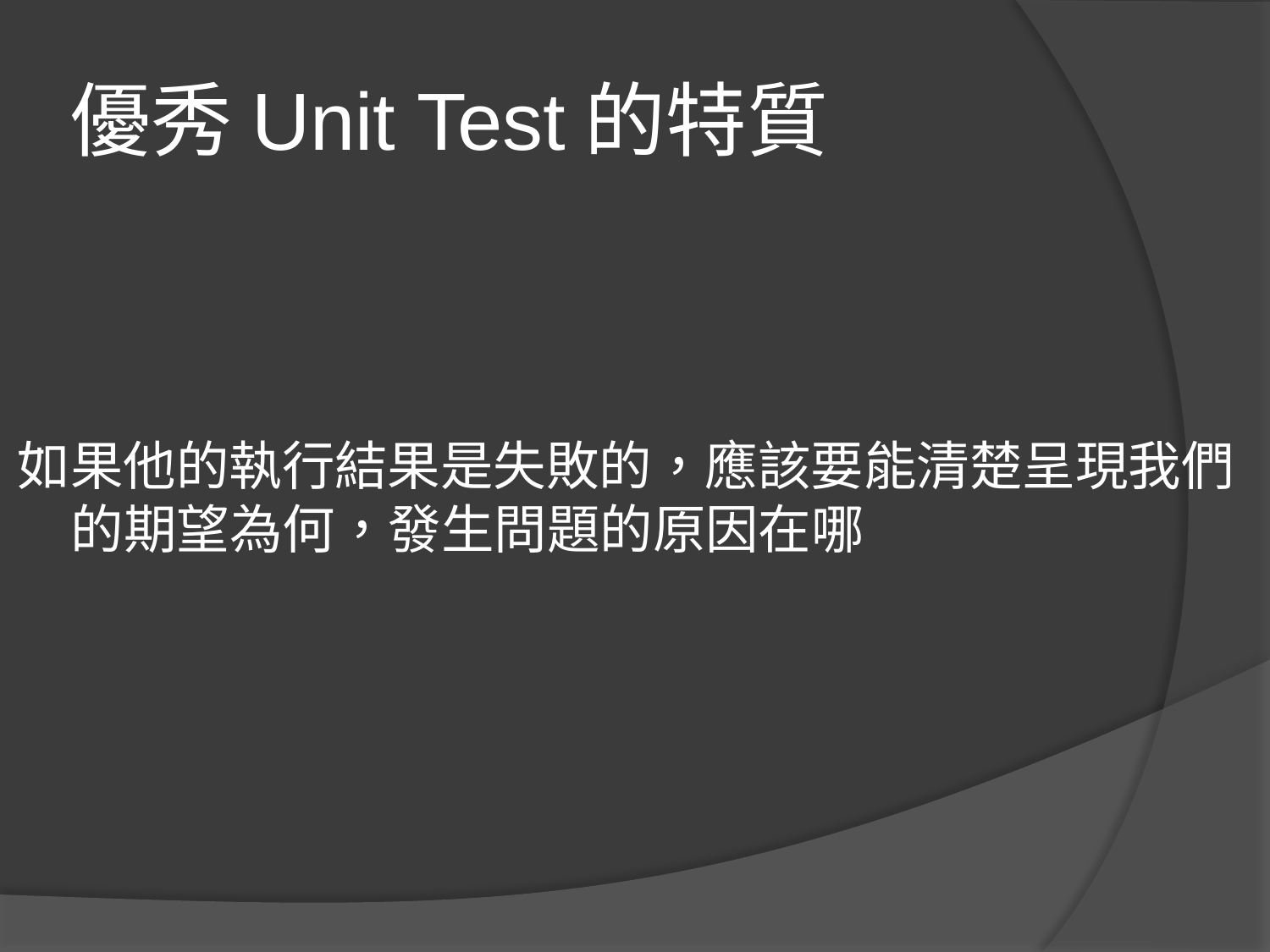

# 優秀Unit Test的特質
如果他的執行結果是失敗的，應該要能清楚呈現我們的期望為何，發生問題的原因在哪